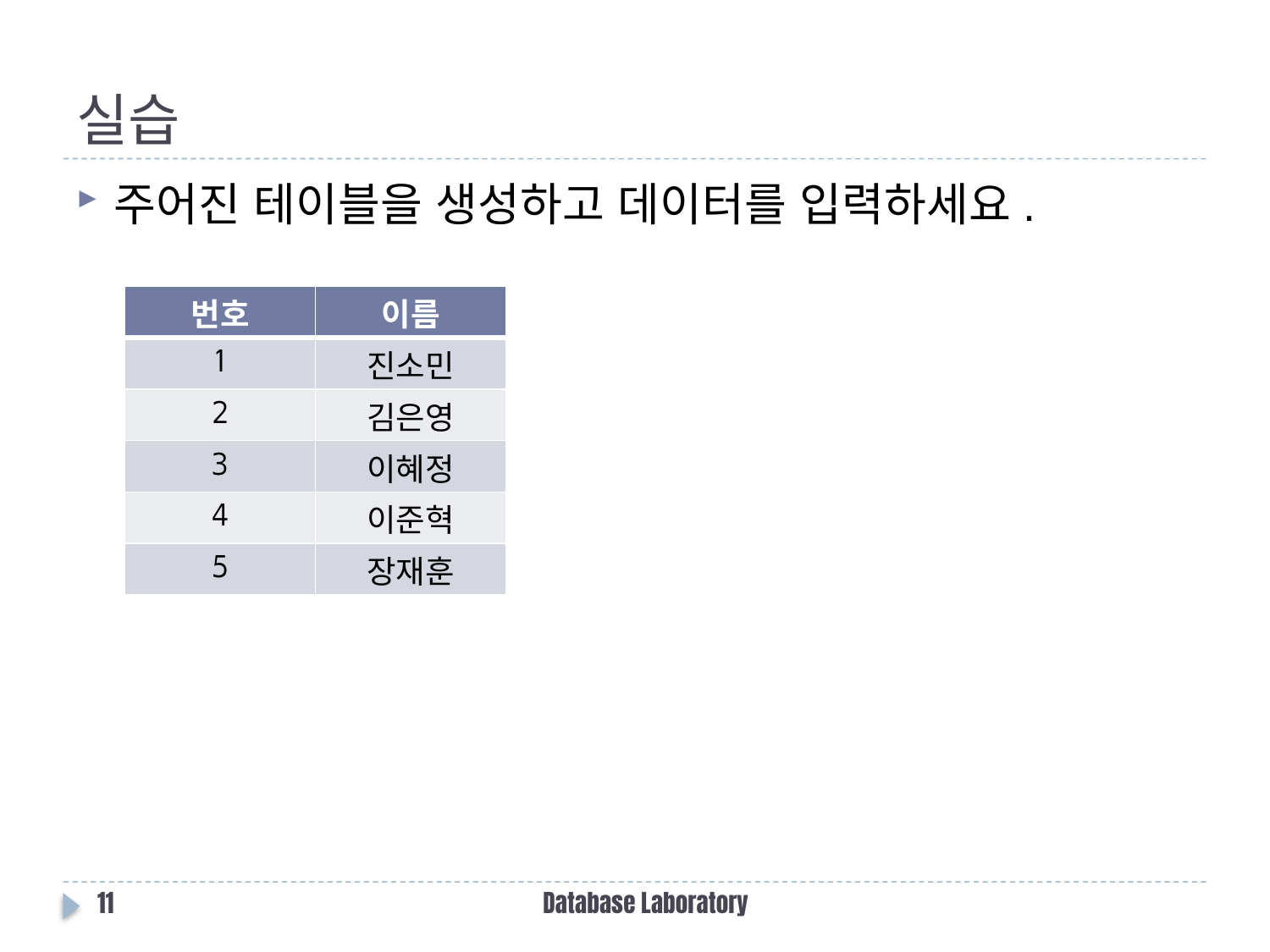

# 실습
주어진 테이블을 생성하고 데이터를 입력하세요.
| 번호 | 이름 |
| --- | --- |
| 1 | 진소민 |
| 2 | 김은영 |
| 3 | 이혜정 |
| 4 | 이준혁 |
| 5 | 장재훈 |
11
Database Laboratory